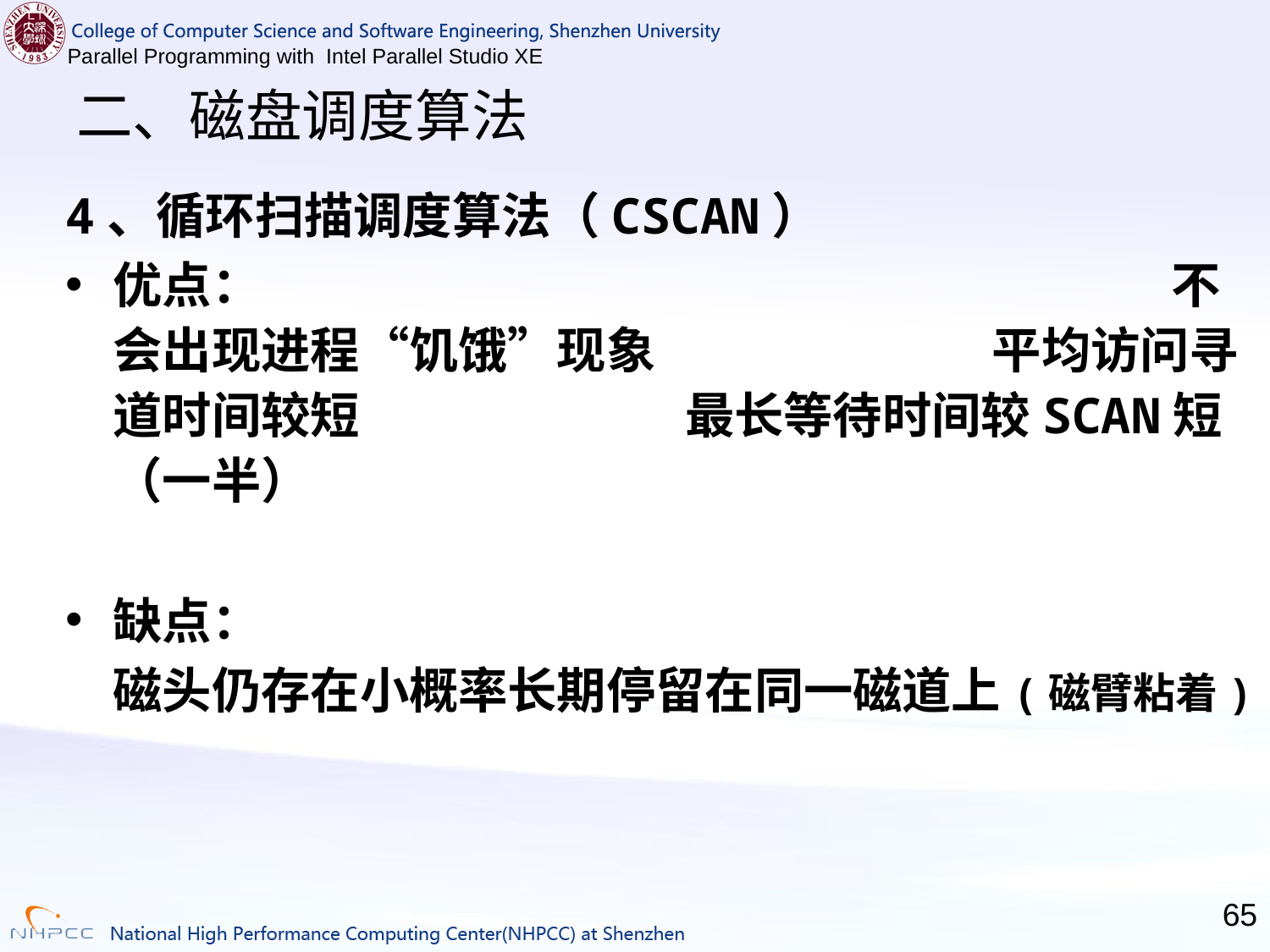

# 二、磁盘调度算法
4、循环扫描调度算法（CSCAN）
优点：　　　　　　　　　　　　　　　　　　  不会出现进程“饥饿”现象                              平均访问寻道时间较短                             最长等待时间较SCAN短（一半）

缺点：
	磁头仍存在小概率长期停留在同一磁道上(磁臂粘着)
65